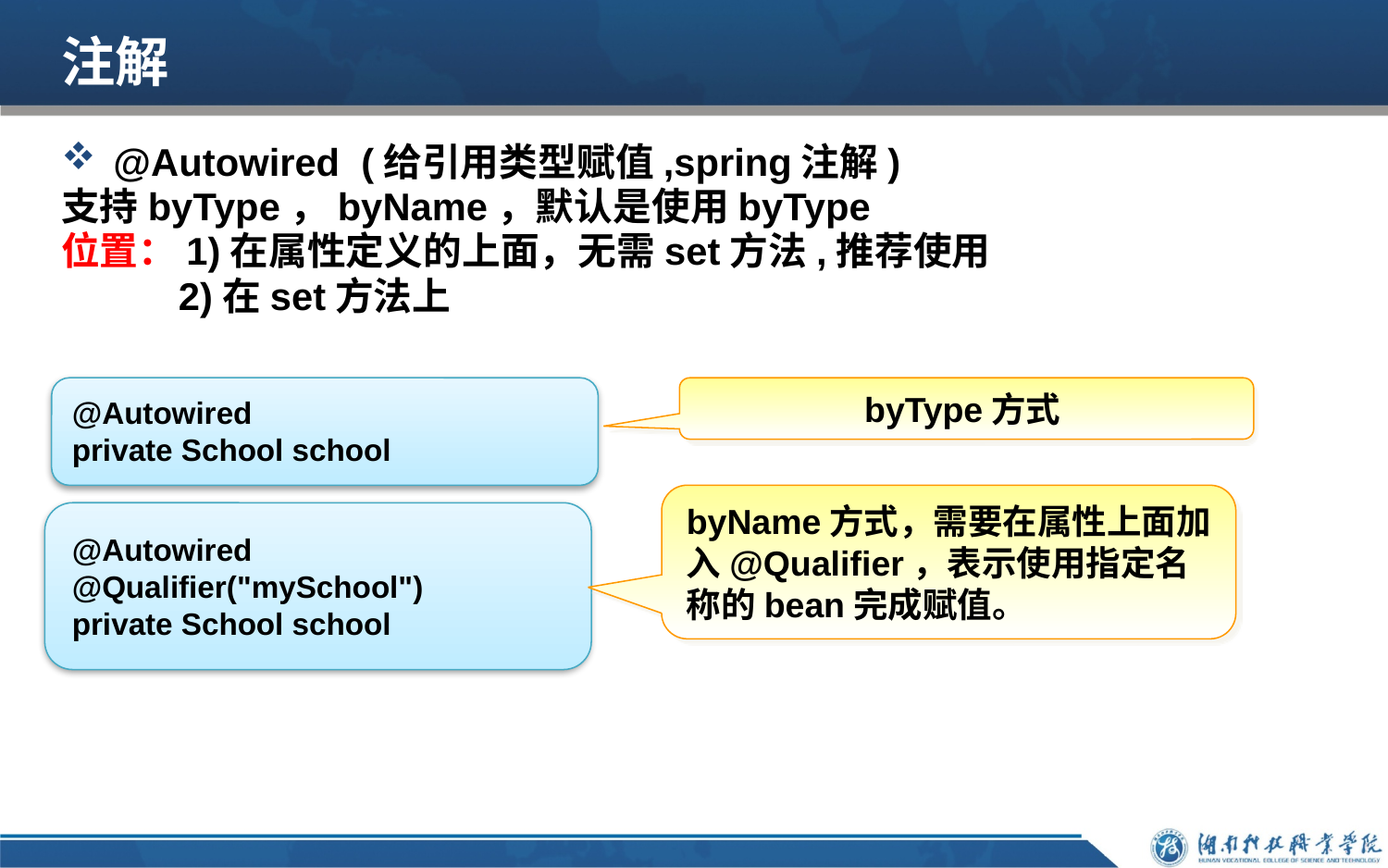

# 注解
@Autowired  (给引用类型赋值,spring注解)
支持byType，byName，默认是使用byType
位置：1)在属性定义的上面，无需set方法,推荐使用
           2)在set方法上

byType方式
@Autowired
private School school
byName方式，需要在属性上面加入@Qualifier，表示使用指定名称的bean完成赋值。

@Autowired
@Qualifier("mySchool")
private School school